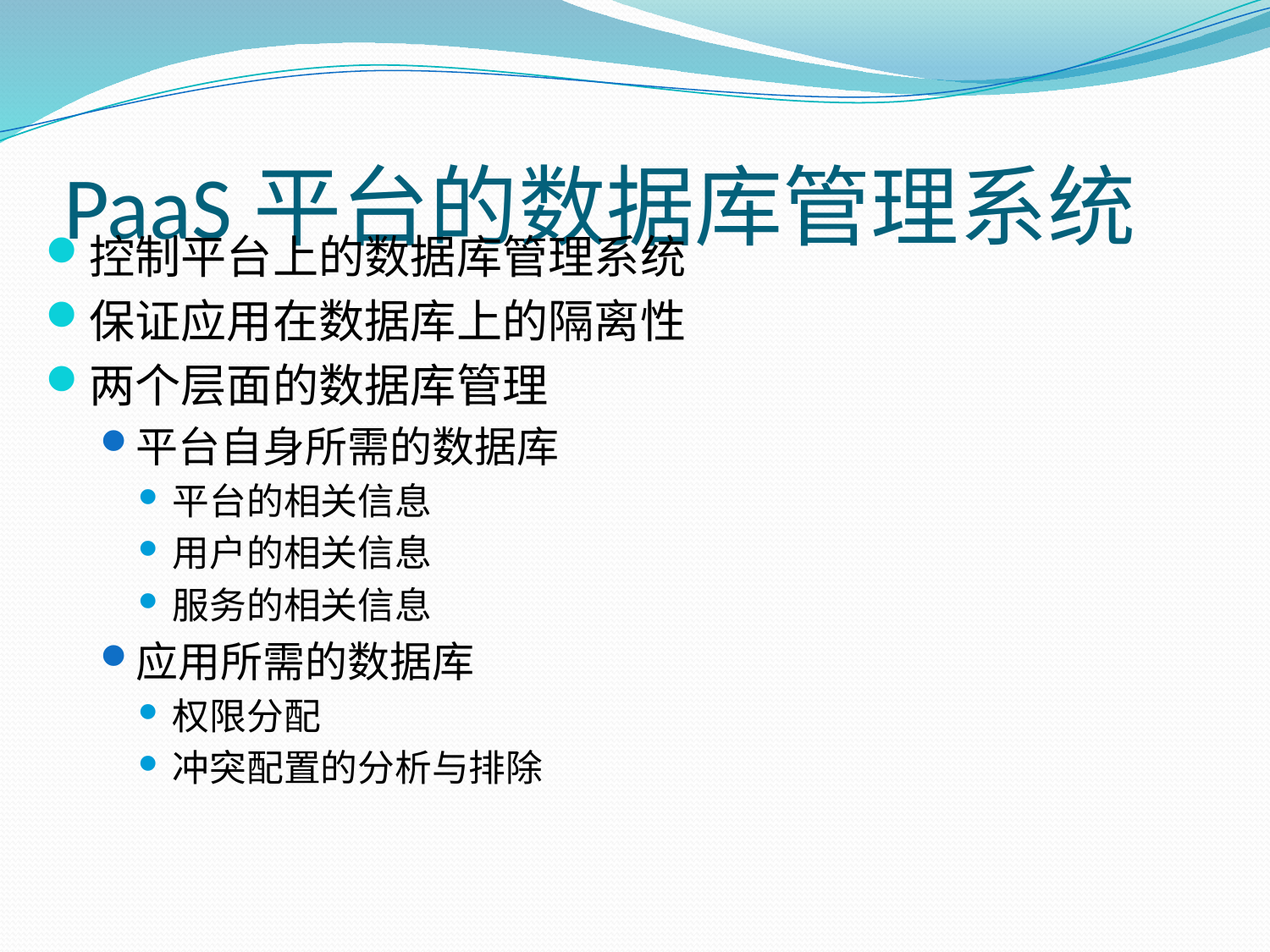

# PaaS平台的数据库管理系统
控制平台上的数据库管理系统
保证应用在数据库上的隔离性
两个层面的数据库管理
平台自身所需的数据库
平台的相关信息
用户的相关信息
服务的相关信息
应用所需的数据库
权限分配
冲突配置的分析与排除